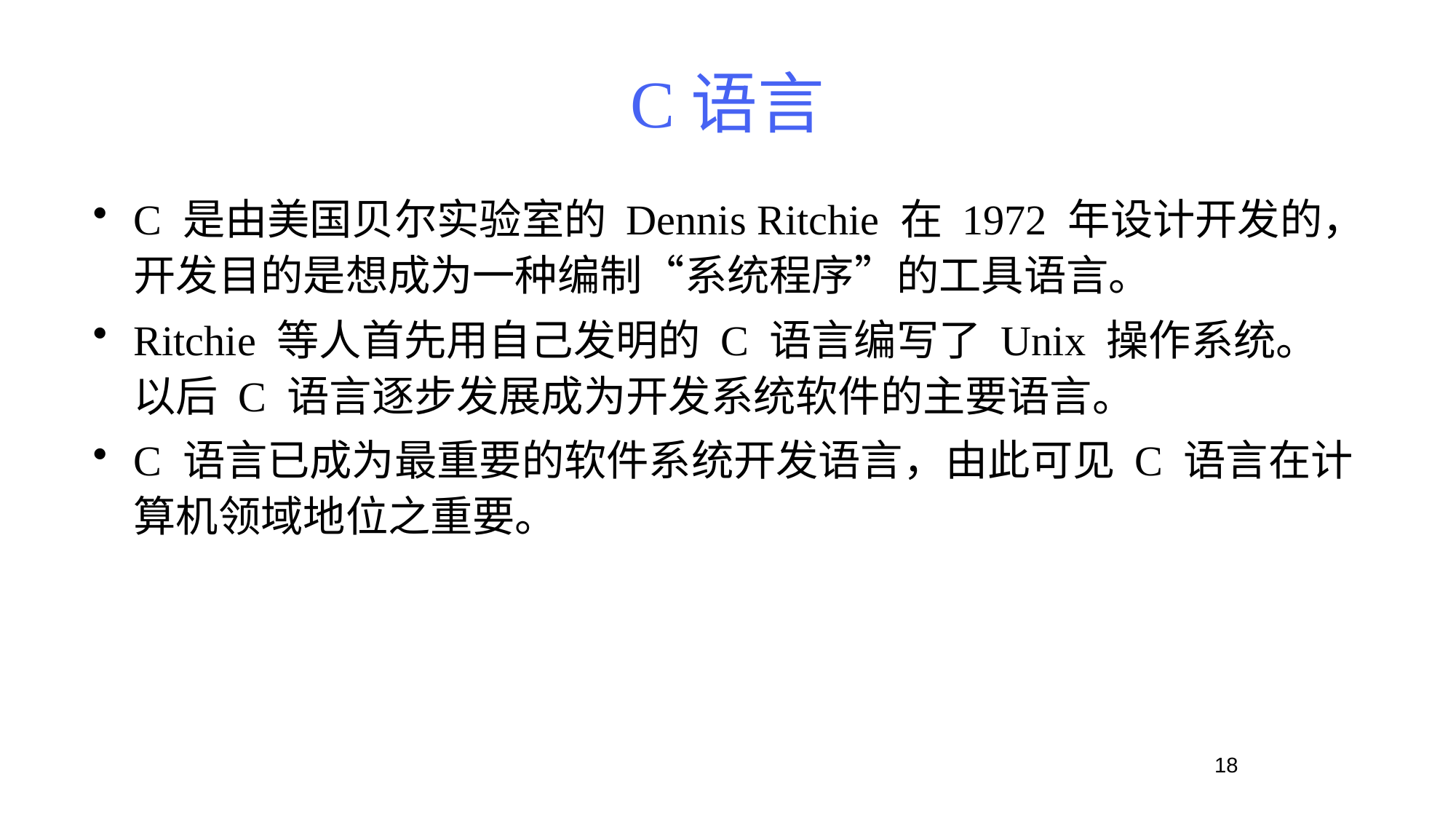

# C语言
C 是由美国贝尔实验室的 Dennis Ritchie 在 1972 年设计开发的，开发目的是想成为一种编制“系统程序”的工具语言。
Ritchie 等人首先用自己发明的 C 语言编写了 Unix 操作系统。以后 C 语言逐步发展成为开发系统软件的主要语言。
C 语言已成为最重要的软件系统开发语言，由此可见 C 语言在计算机领域地位之重要。
18